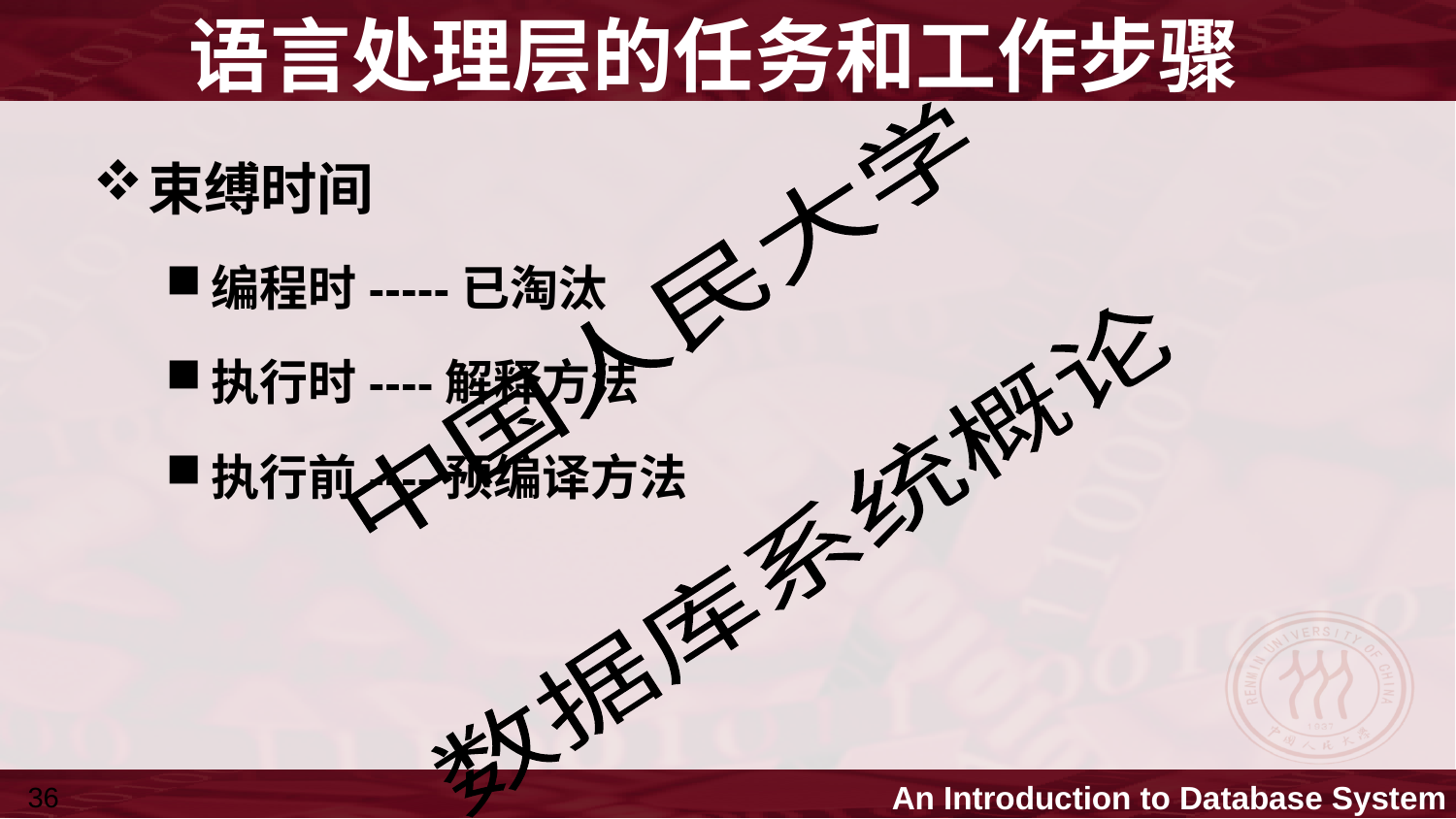

# 语言处理层的任务和工作步骤
束缚时间
编程时-----已淘汰
执行时----解释方法
执行前----预编译方法
36